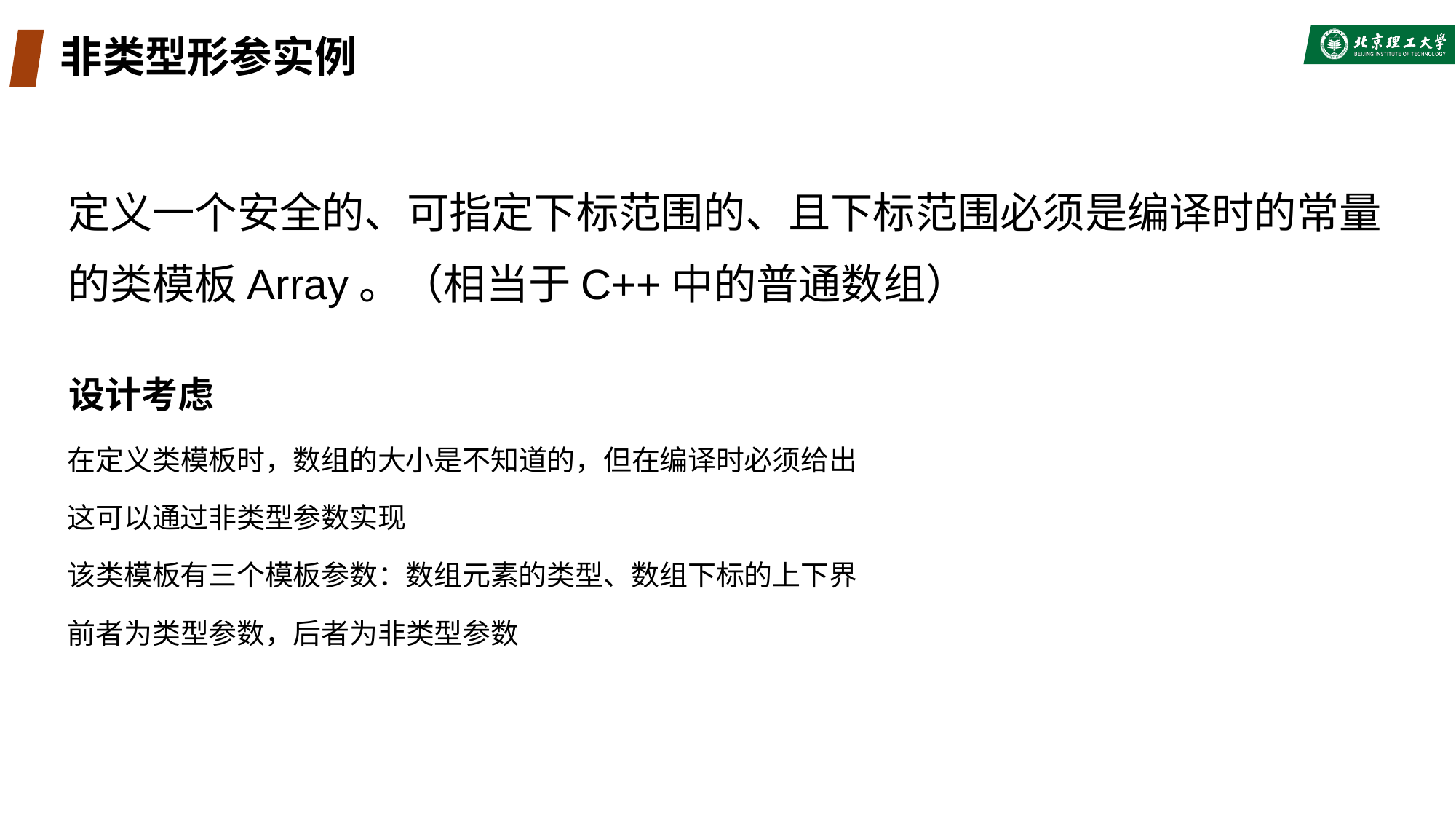

# 非类型形参实例
定义一个安全的、可指定下标范围的、且下标范围必须是编译时的常量的类模板Array。（相当于C++中的普通数组）
设计考虑
在定义类模板时，数组的大小是不知道的，但在编译时必须给出
这可以通过非类型参数实现
该类模板有三个模板参数：数组元素的类型、数组下标的上下界
前者为类型参数，后者为非类型参数